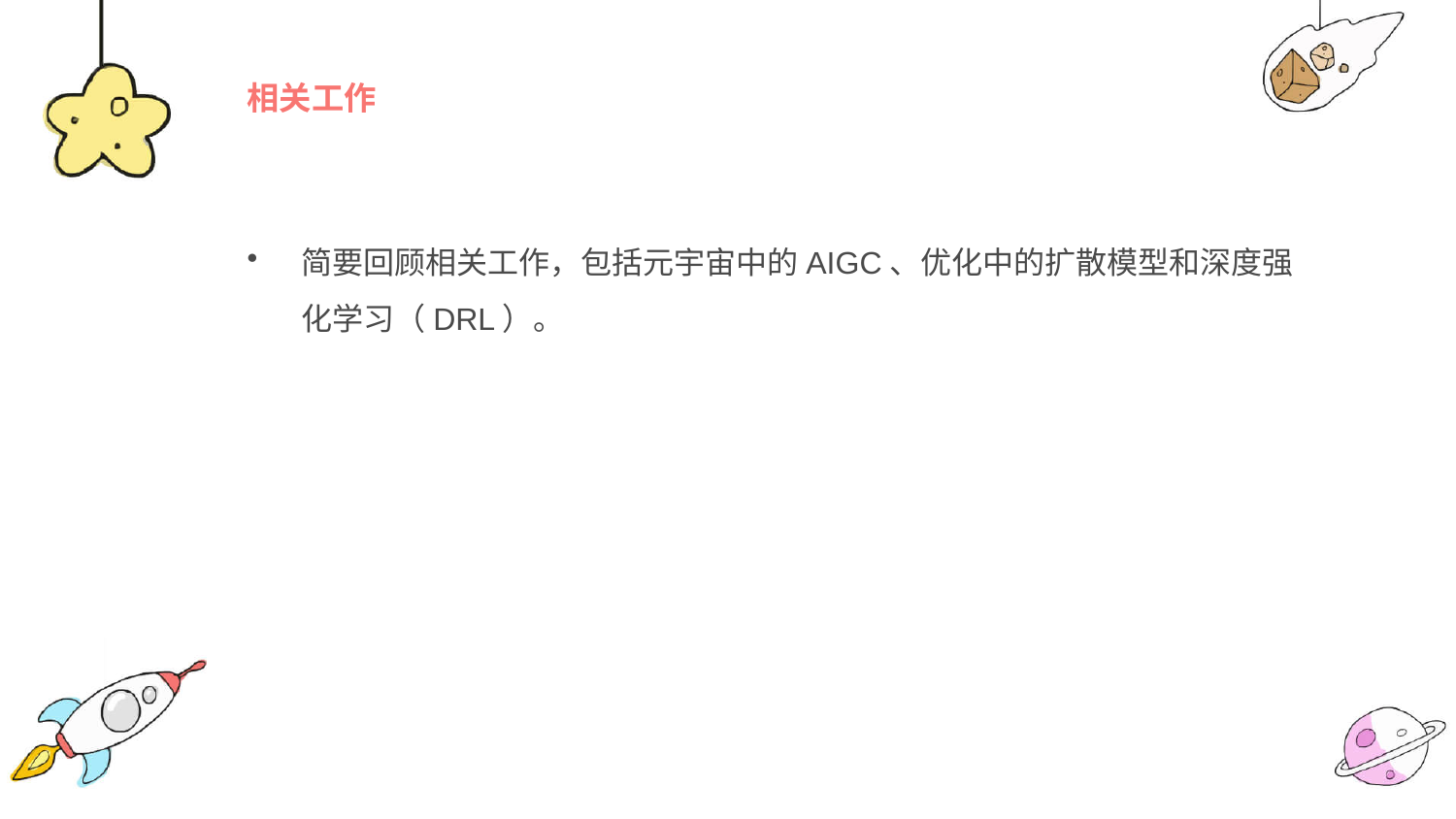

相关工作
简要回顾相关工作，包括元宇宙中的AIGC、优化中的扩散模型和深度强化学习（DRL）。